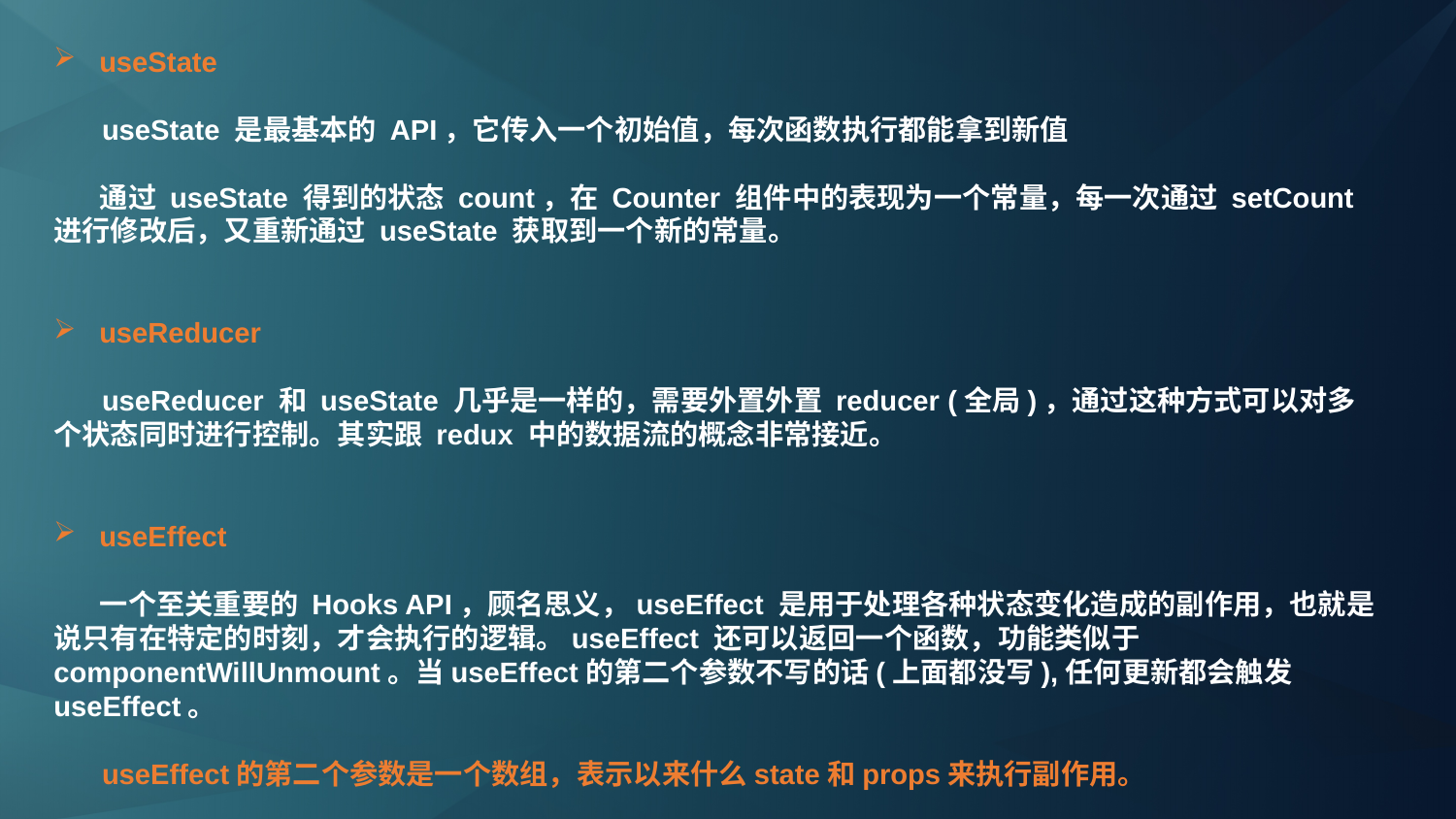

useState

      useState 是最基本的 API，它传入一个初始值，每次函数执行都能拿到新值

      通过 useState 得到的状态 count，在 Counter 组件中的表现为一个常量，每一次通过 setCount 进行修改后，又重新通过 useState 获取到一个新的常量。

useReducer

      useReducer 和 useState 几乎是一样的，需要外置外置 reducer (全局)，通过这种方式可以对多个状态同时进行控制。其实跟 redux 中的数据流的概念非常接近。

useEffect

      一个至关重要的 Hooks API，顾名思义，useEffect 是用于处理各种状态变化造成的副作用，也就是说只有在特定的时刻，才会执行的逻辑。useEffect 还可以返回一个函数，功能类似于 componentWillUnmount。当useEffect的第二个参数不写的话(上面都没写),任何更新都会触发useEffect。

      useEffect的第二个参数是一个数组，表示以来什么state和props来执行副作用。